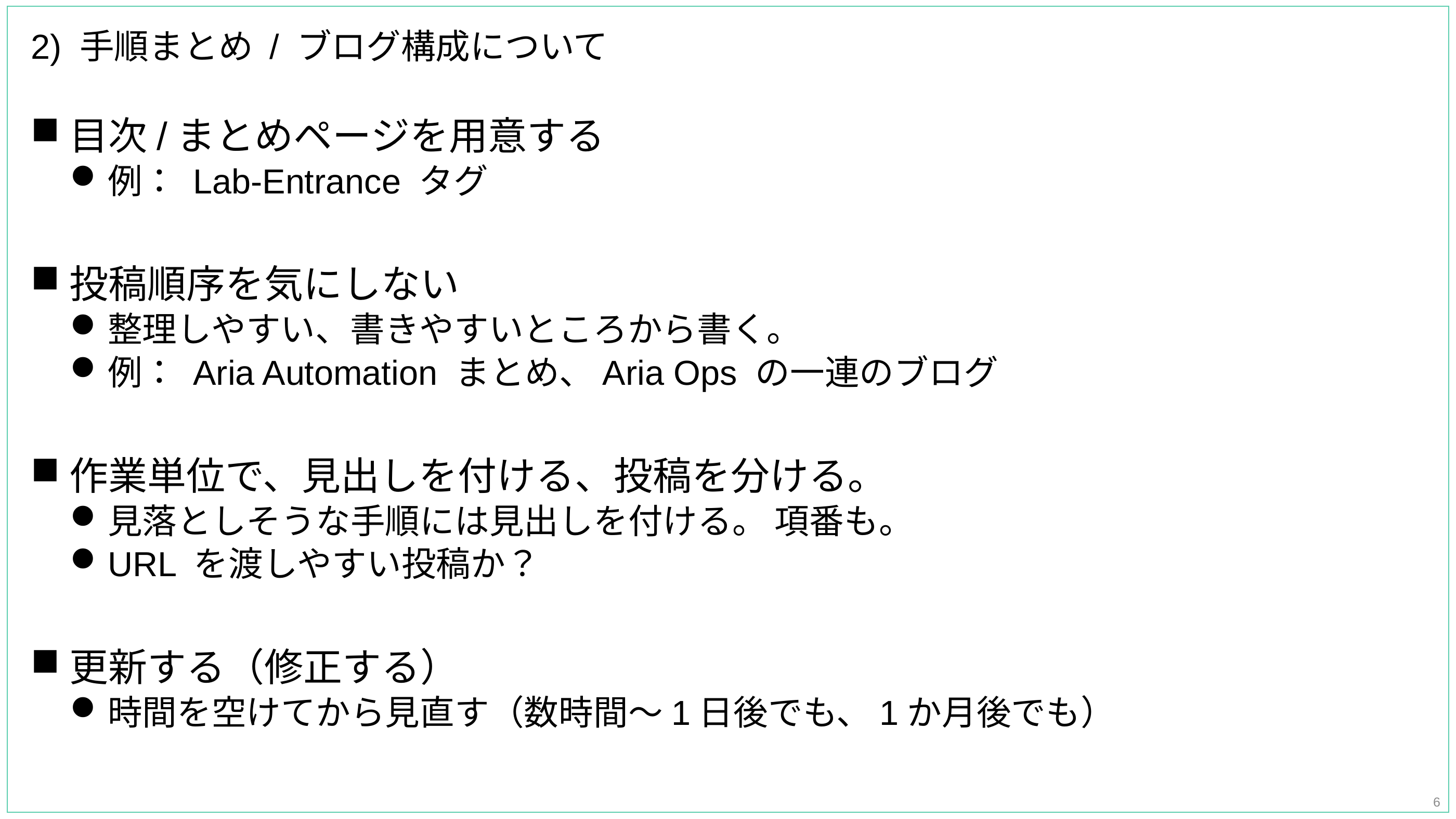

# 2) 手順まとめ / ブログ構成について
目次/まとめページを用意する
例： Lab-Entrance タグ

投稿順序を気にしない
整理しやすい、書きやすいところから書く。
例： Aria Automation まとめ、Aria Ops の一連のブログ

作業単位で、見出しを付ける、投稿を分ける。
見落としそうな手順には見出しを付ける。 項番も。
URL を渡しやすい投稿か？

更新する（修正する）
時間を空けてから見直す（数時間～1日後でも、1か月後でも）
6